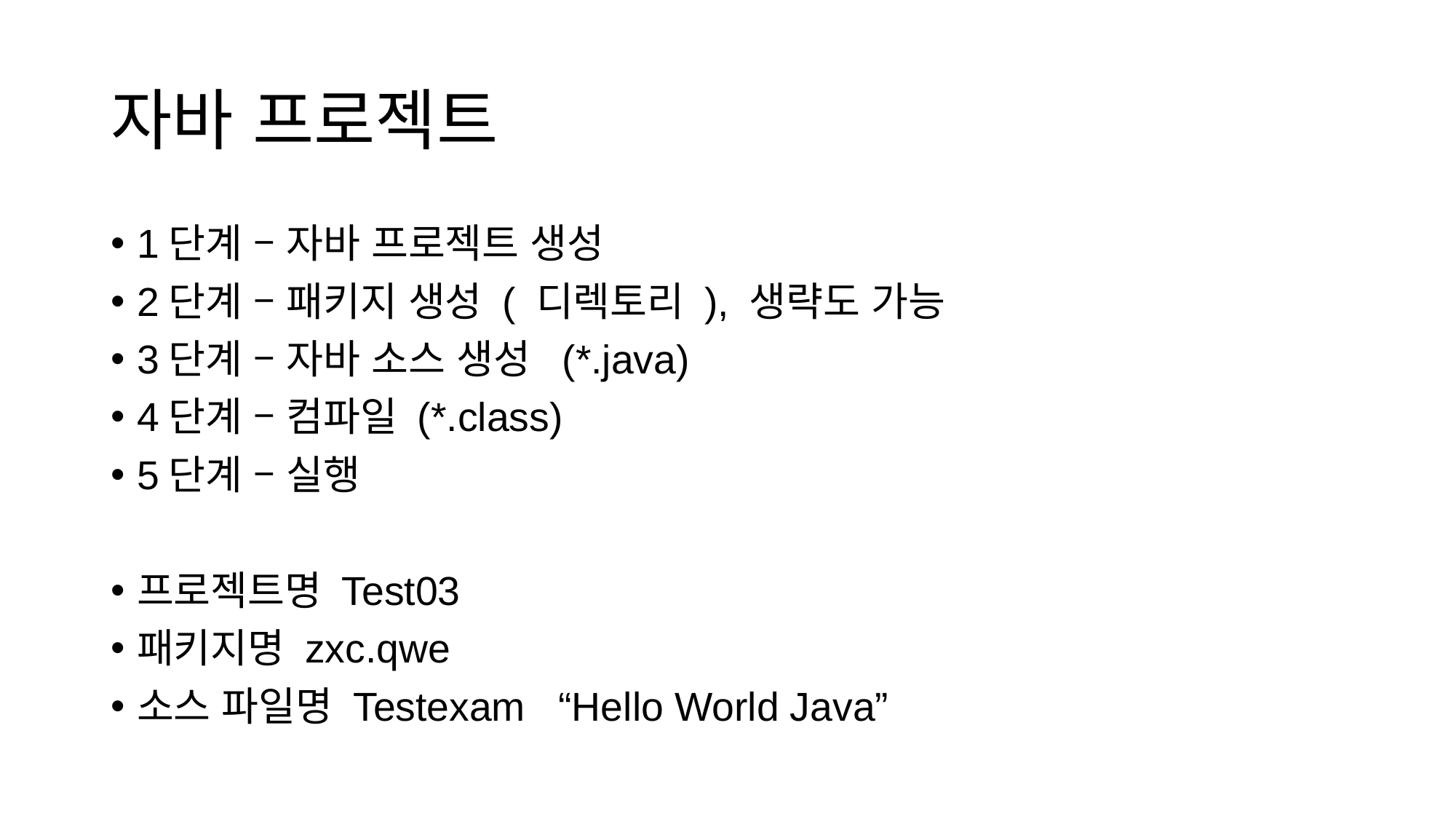

# 자바 프로젝트
1단계 – 자바 프로젝트 생성
2단계 – 패키지 생성 ( 디렉토리 ), 생략도 가능
3단계 – 자바 소스 생성  (*.java)
4단계 – 컴파일 (*.class)
5단계 – 실행

프로젝트명 Test03
패키지명 zxc.qwe
소스 파일명 Testexam   “Hello World Java”